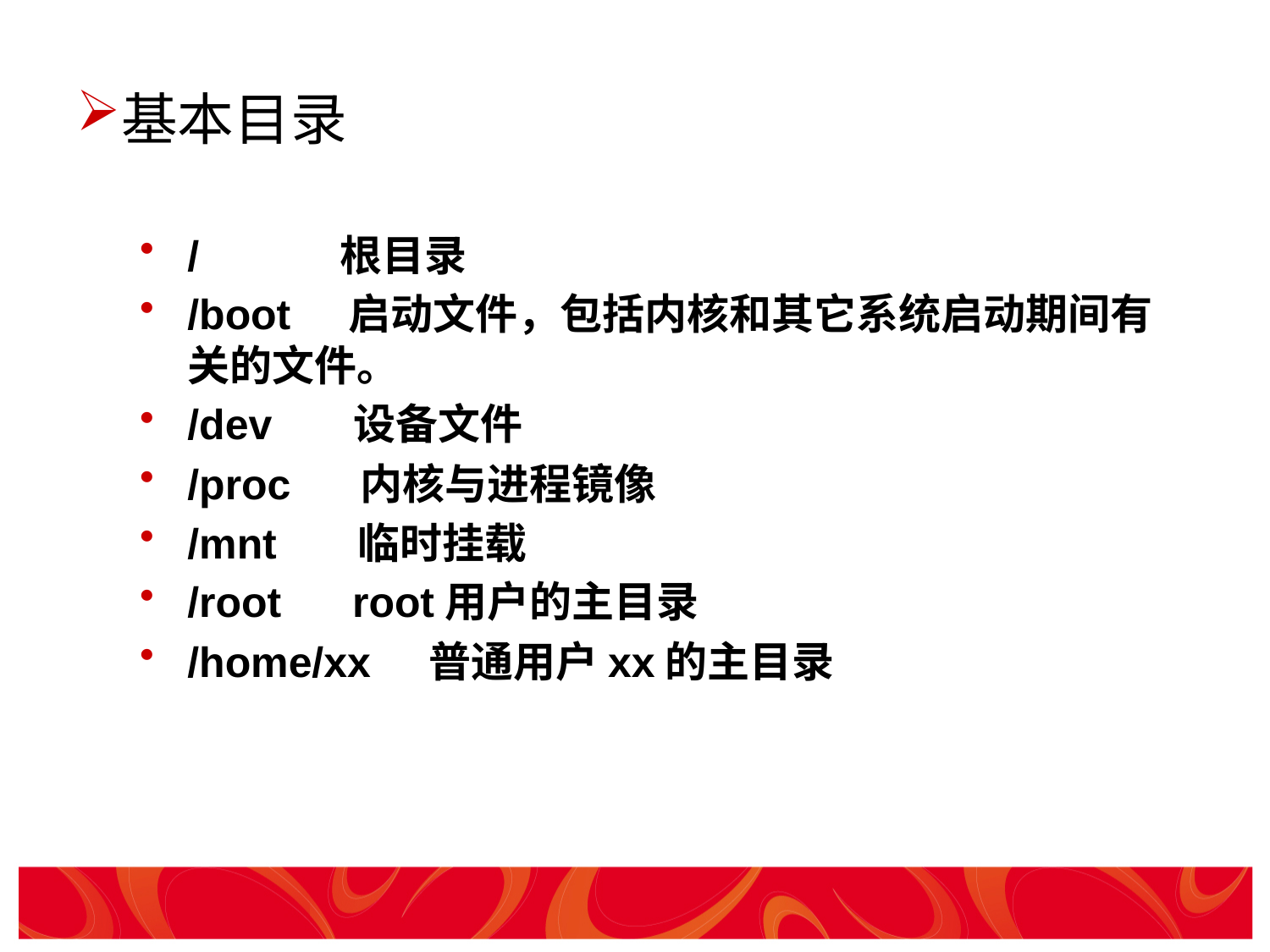

# 基本目录
/           根目录
/boot    启动文件，包括内核和其它系统启动期间有关的文件。
/dev      设备文件
/proc     内核与进程镜像
/mnt      临时挂载
/root      root用户的主目录
/home/xx    普通用户xx的主目录